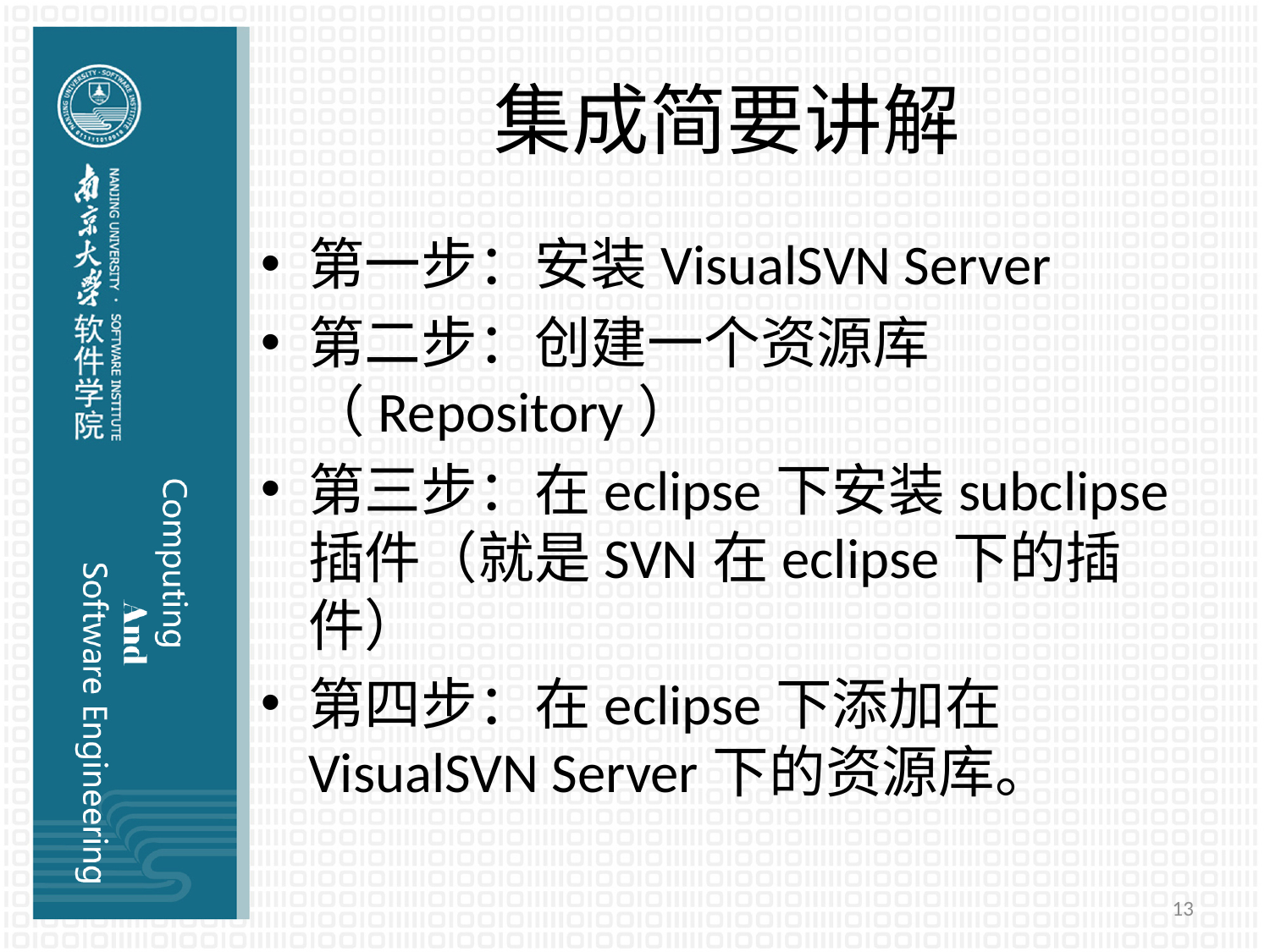

# 集成简要讲解
第一步：安装VisualSVN Server
第二步：创建一个资源库（Repository）
第三步：在eclipse下安装subclipse插件（就是SVN在eclipse下的插件）
第四步：在eclipse下添加在VisualSVN Server下的资源库。

13